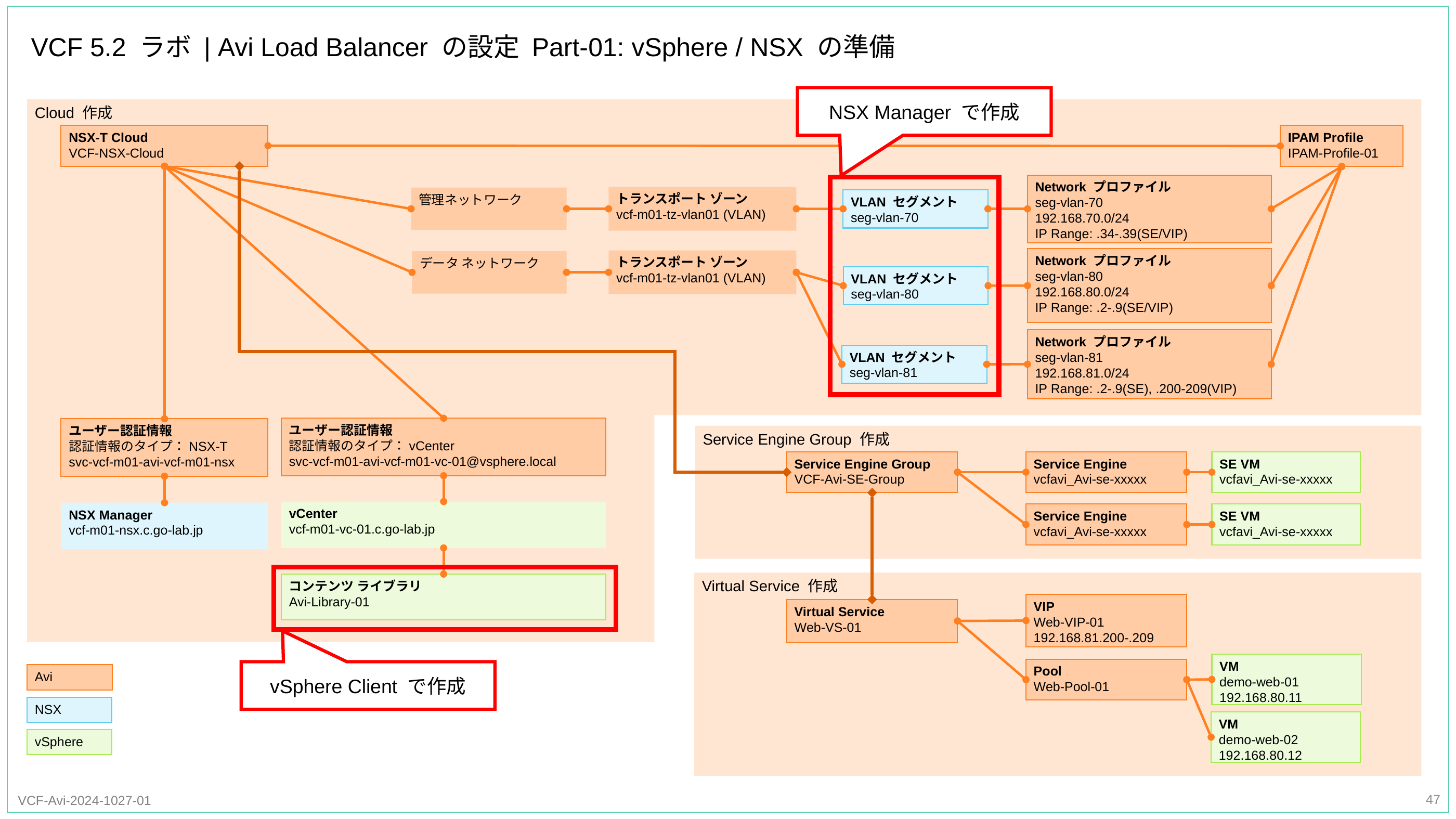

# VCF 5.2 ラボ | Avi Load Balancer の設定 Part-01: vSphere / NSX の準備
NSX Manager で作成

vSphere Client で作成
47